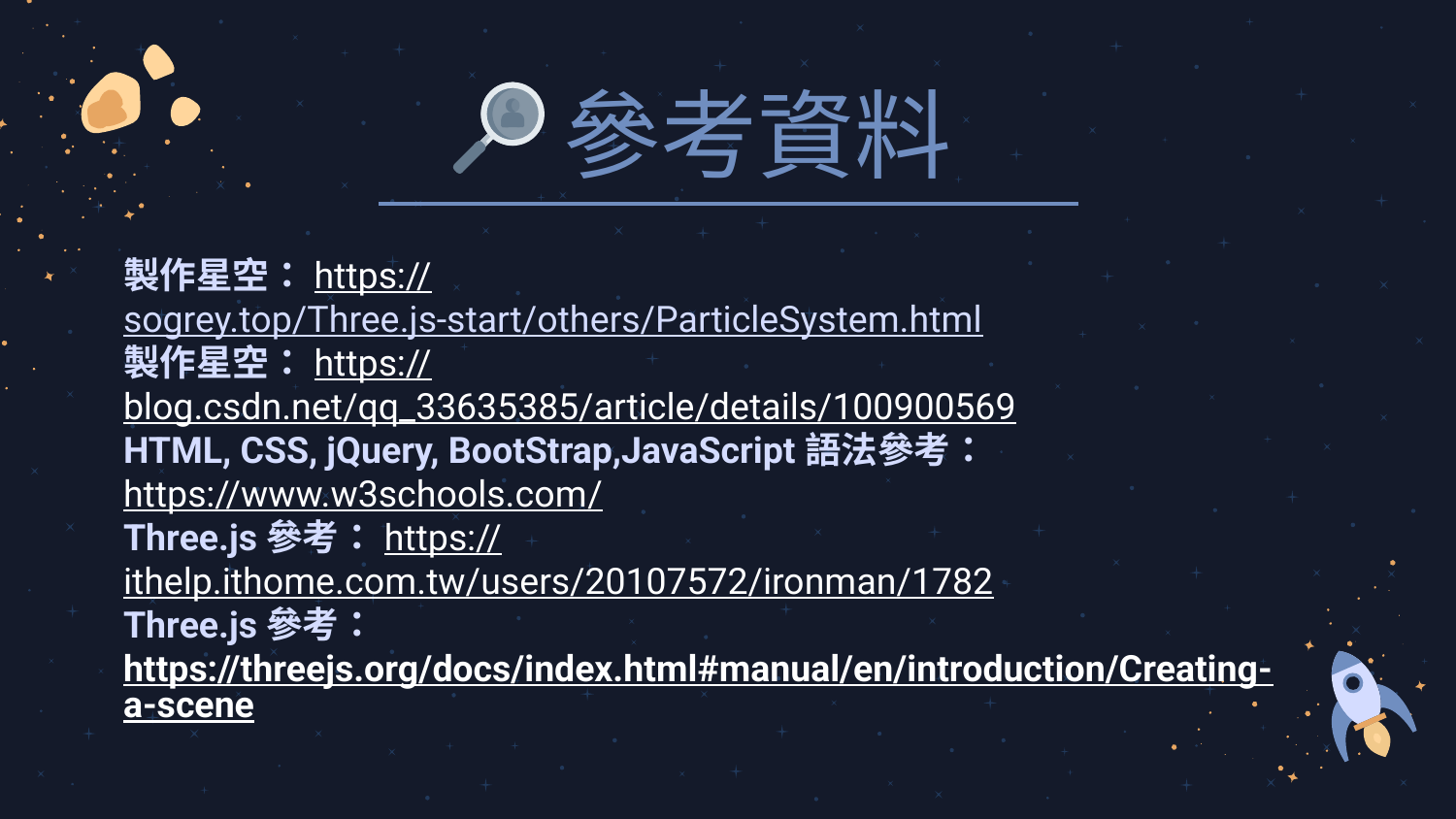

# 參考資料
製作星空：https://sogrey.top/Three.js-start/others/ParticleSystem.html
製作星空：https://blog.csdn.net/qq_33635385/article/details/100900569
HTML, CSS, jQuery, BootStrap,JavaScript語法參考：https://www.w3schools.com/
Three.js參考：https://ithelp.ithome.com.tw/users/20107572/ironman/1782
Three.js參考：https://threejs.org/docs/index.html#manual/en/introduction/Creating-a-scene